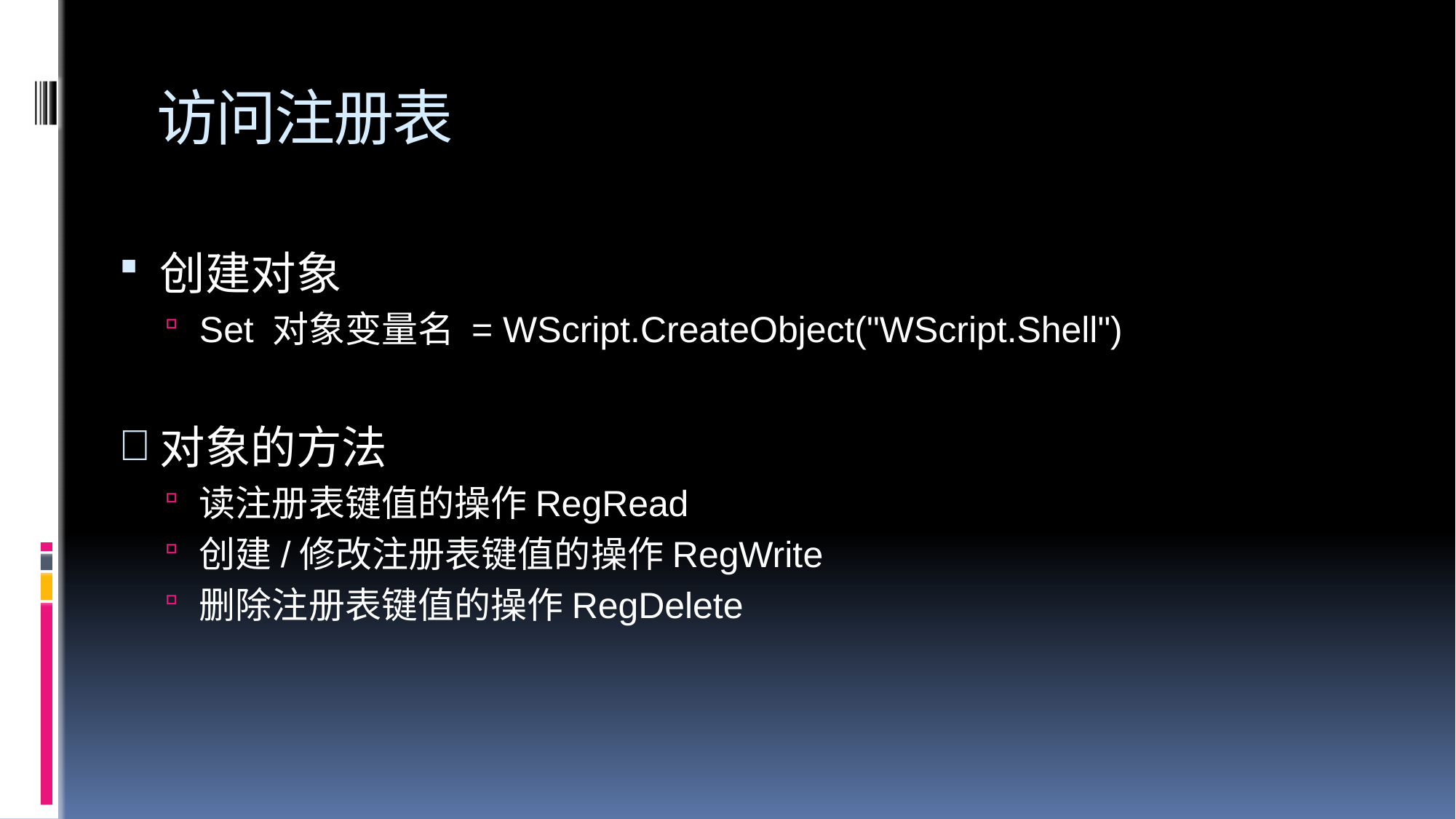

# 访问注册表
创建对象
Set 对象变量名 = WScript.CreateObject("WScript.Shell")

对象的方法
读注册表键值的操作RegRead
创建/修改注册表键值的操作RegWrite
删除注册表键值的操作RegDelete